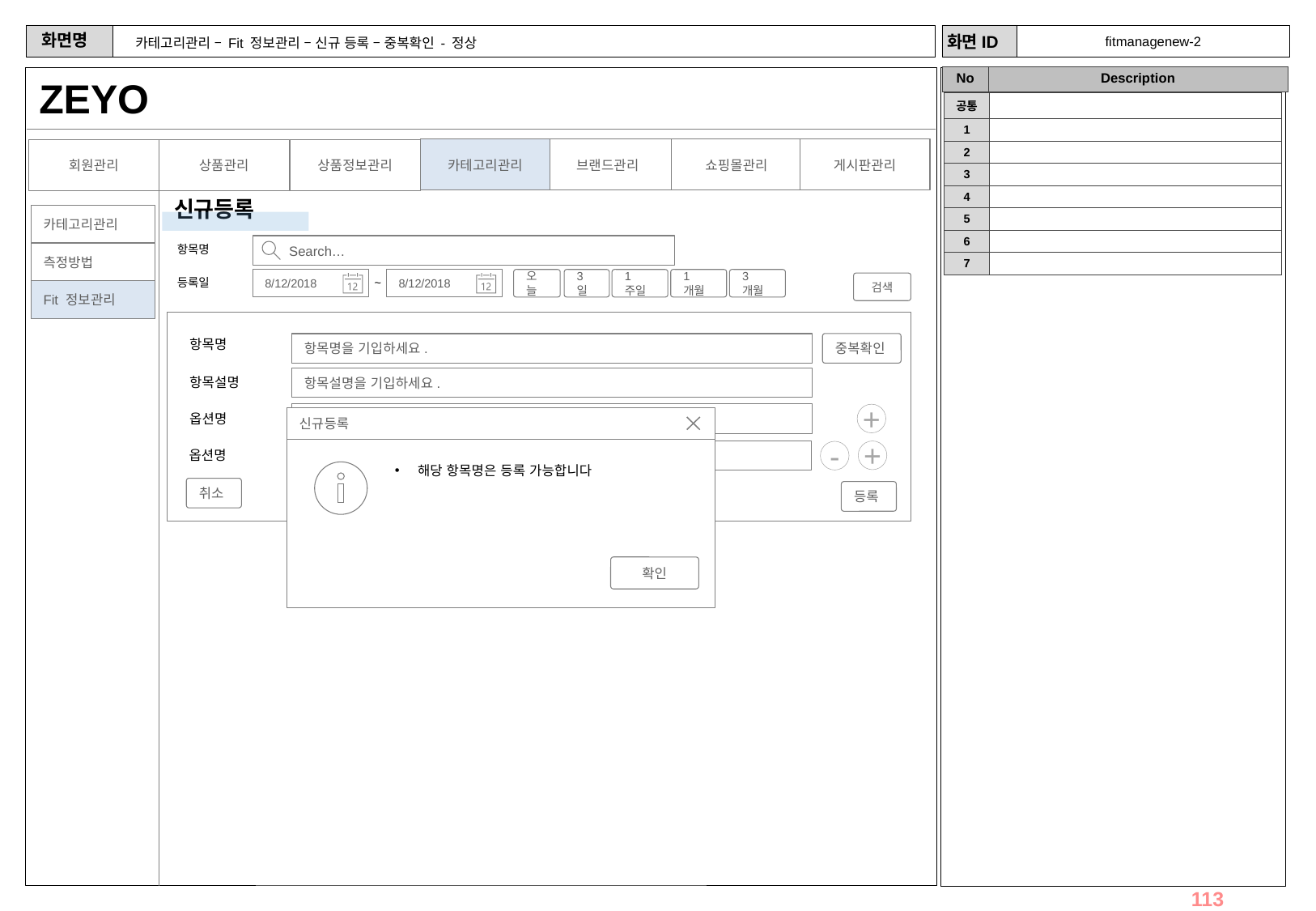

fitmanagenew-2
# 카테고리관리 – Fit 정보관리 – 신규 등록 – 중복확인 - 정상
ZEYO
| 공통 |  |
| --- | --- |
| 1 |  |
| 2 |  |
| 3 |  |
| 4 |  |
| 5 |  |
| 6 |  |
| 7 |  |
카테고리관리
브랜드관리
쇼핑몰관리
게시판관리
회원관리
상품관리
상품정보관리
신규등록

카테고리관리
Search…

항목명
측정방법
등록일
~
8/12/2018

8/12/2018

오늘
3일
1주일
1개월
3개월
검색
Fit 정보관리

항목명
중복확인
항목명을 기입하세요.
항목설명을 기입하세요.
항목설명
+

항목설명을 기입하세요.
옵션명
신규등록

해당 항목명은 등록 가능합니다

Abort
확인
확인
+

-

항목설명을 기입하세요.
옵션명
취소
등록
113